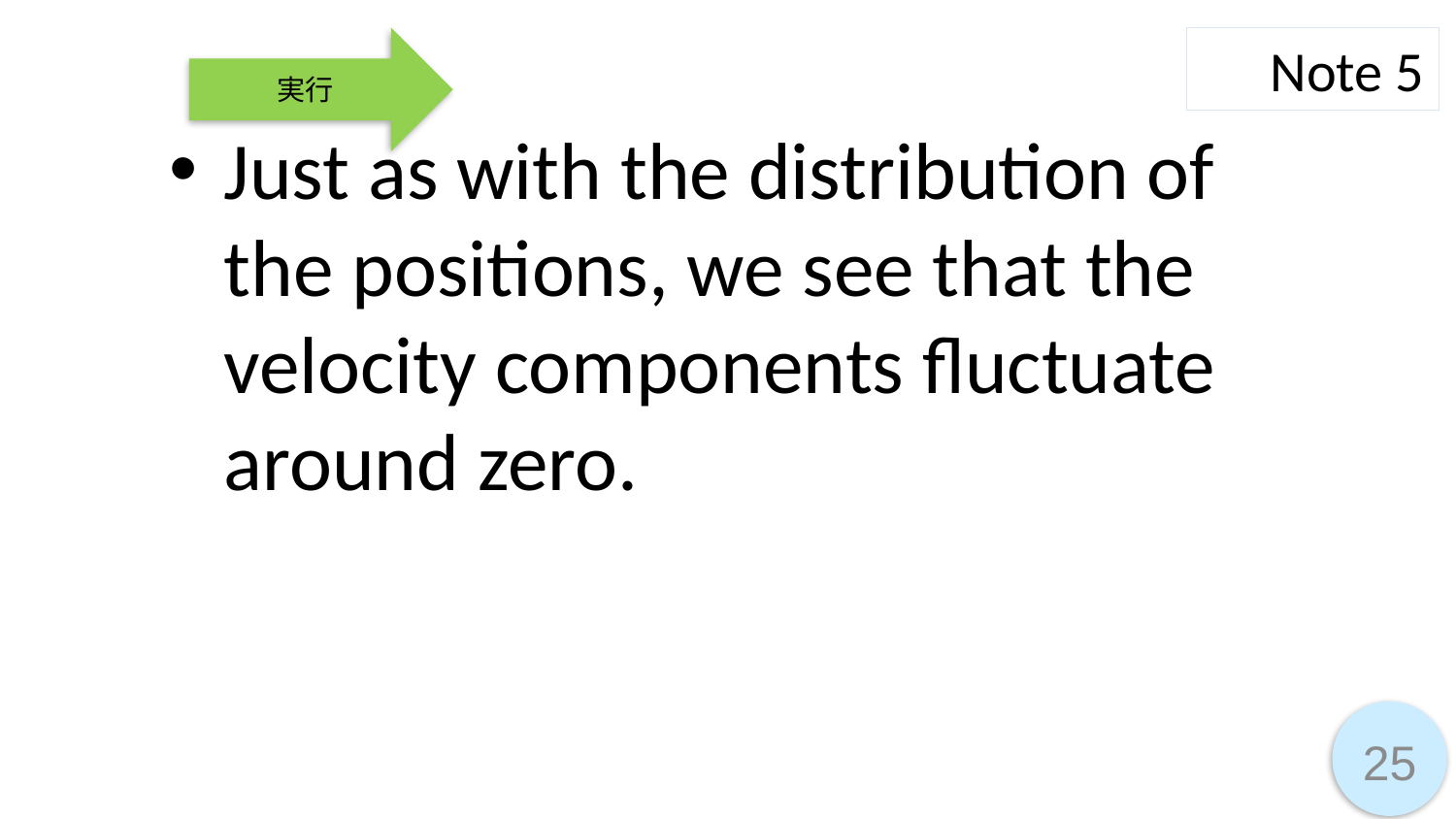

実行
Note 5
Just as with the distribution of the positions, we see that the velocity components fluctuate around zero.
25